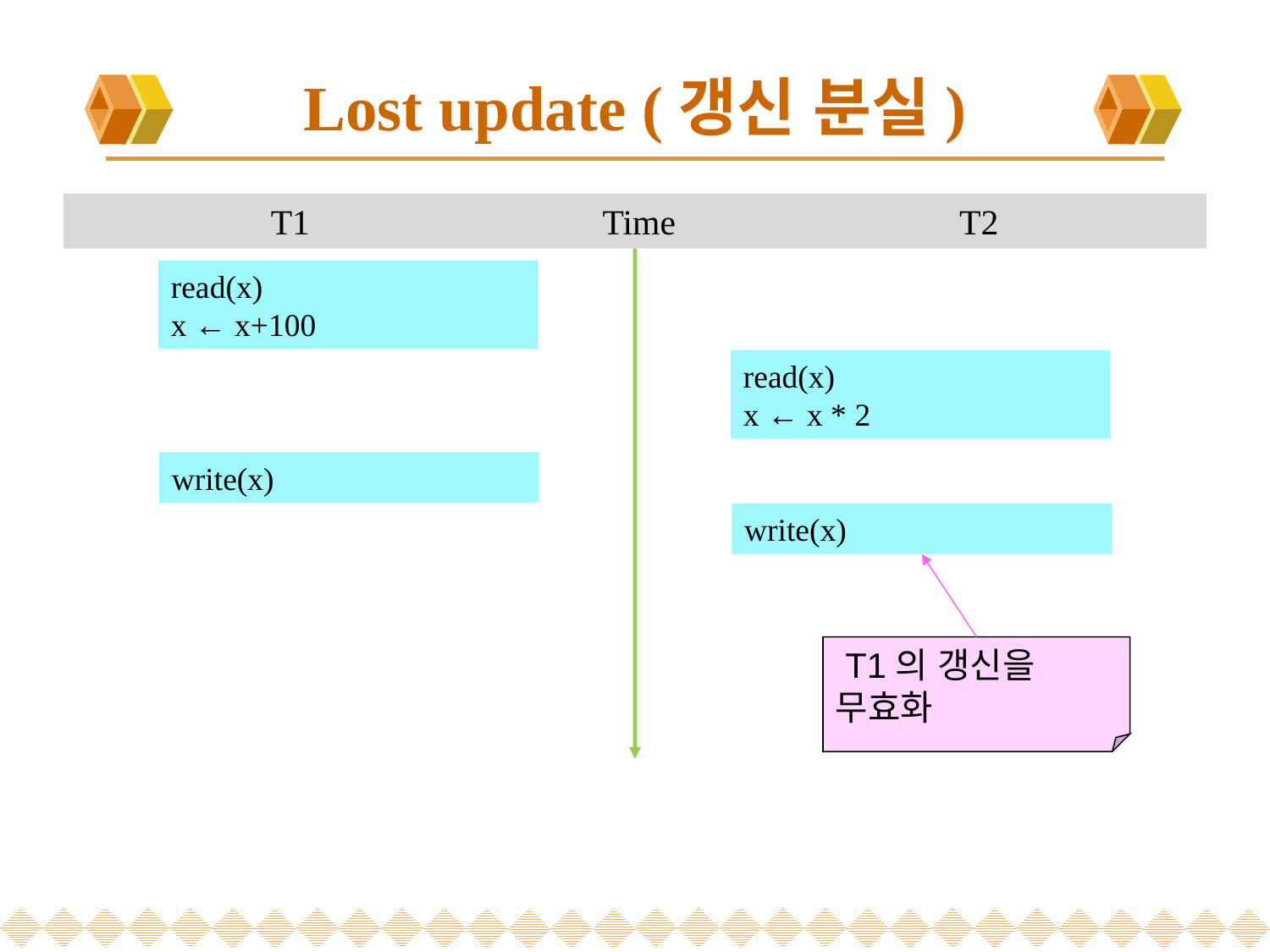

# Lost update (갱신 분실)
T1                                 Time                                T2
read(x)
x ← x+100
read(x)
x ← x * 2
write(x)
write(x)
 T1의 갱신을 무효화